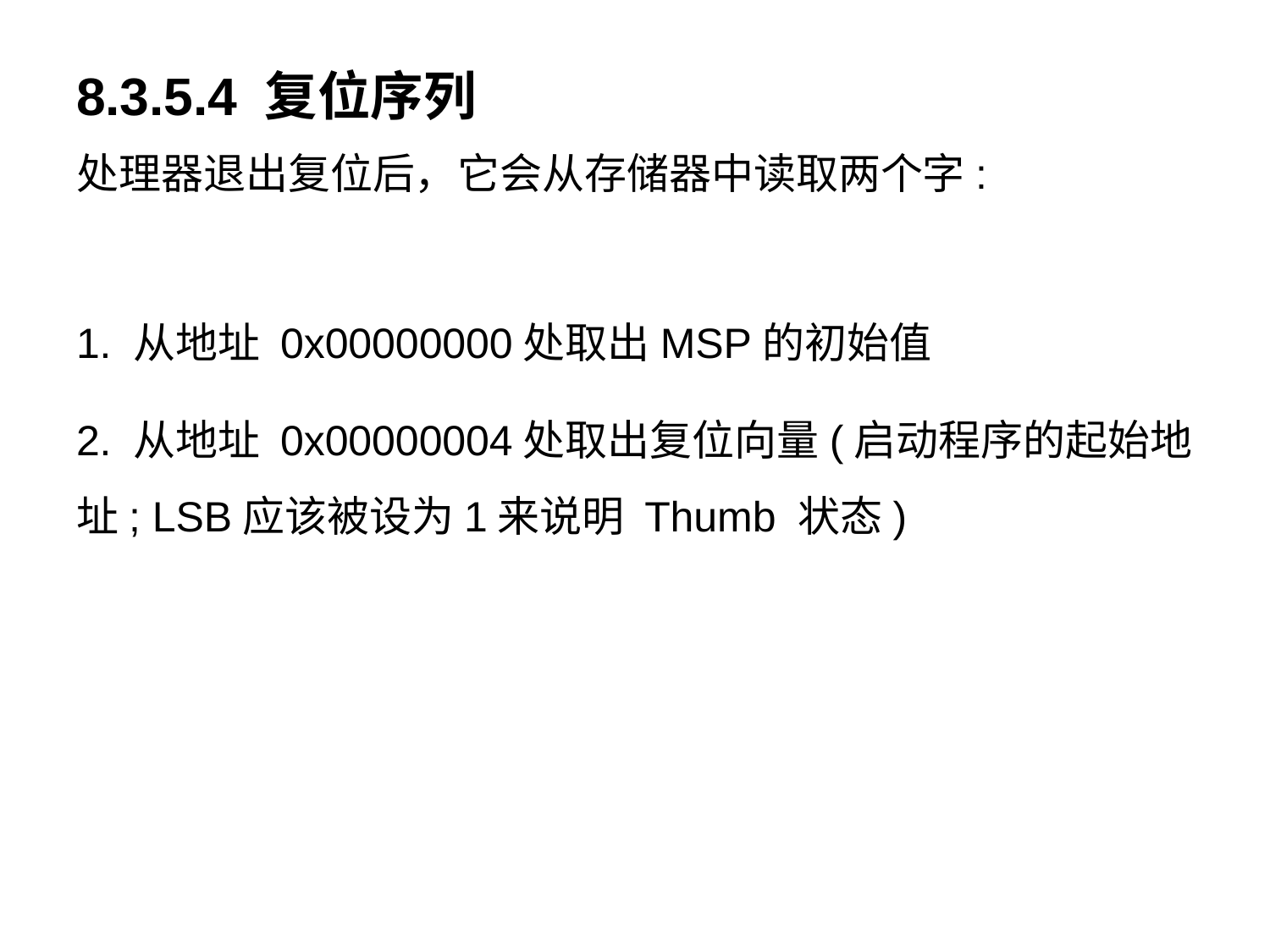

8.3.5.4 复位序列
处理器退出复位后，它会从存储器中读取两个字:

1. 从地址 0x00000000处取出MSP的初始值
2. 从地址 0x00000004处取出复位向量(启动程序的起始地址; LSB应该被设为1来说明 Thumb 状态)